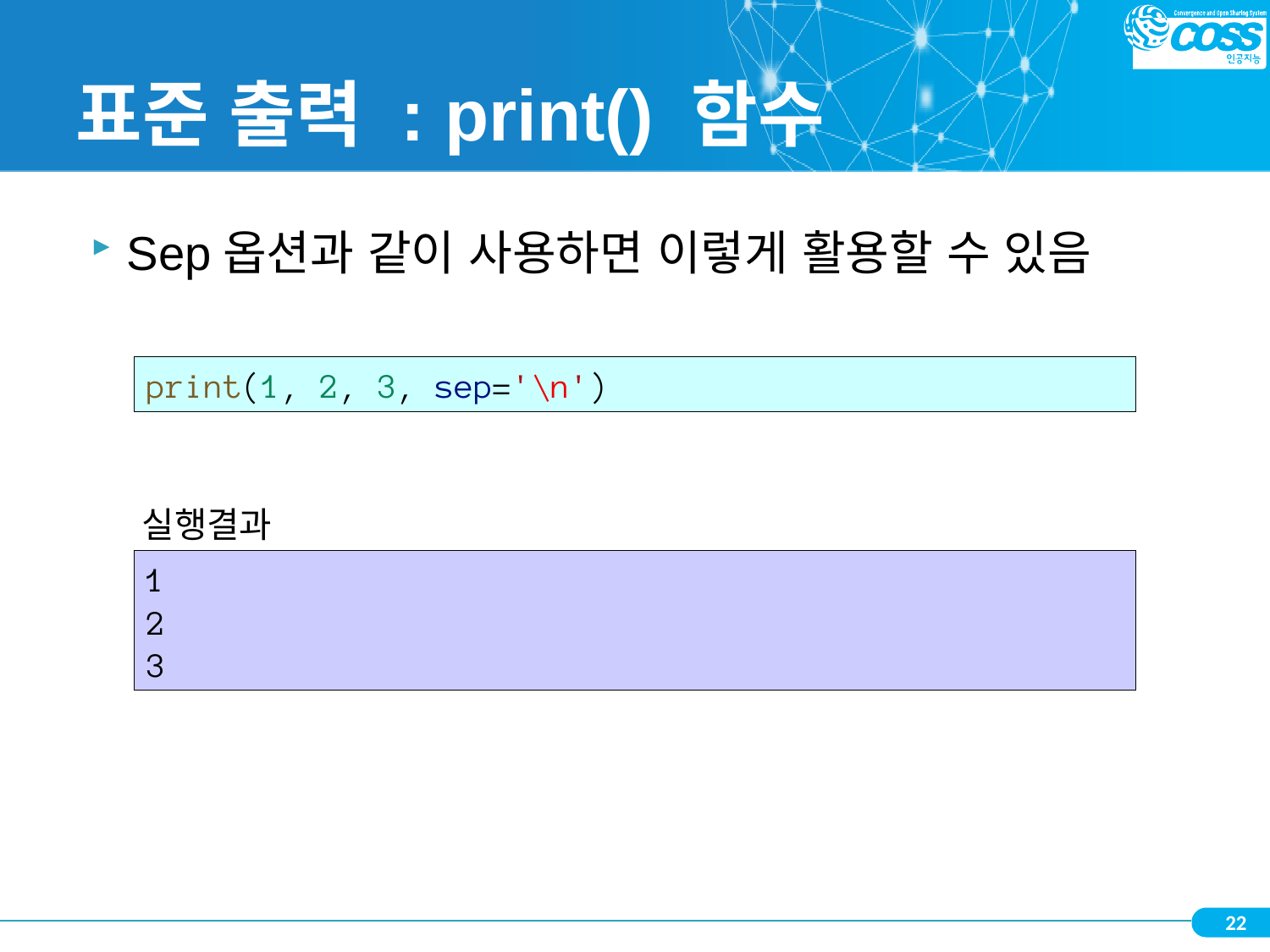

# 표준 출력 : print() 함수
Sep옵션과 같이 사용하면 이렇게 활용할 수 있음
print(1, 2, 3, sep='\n')
실행결과
1
2
3